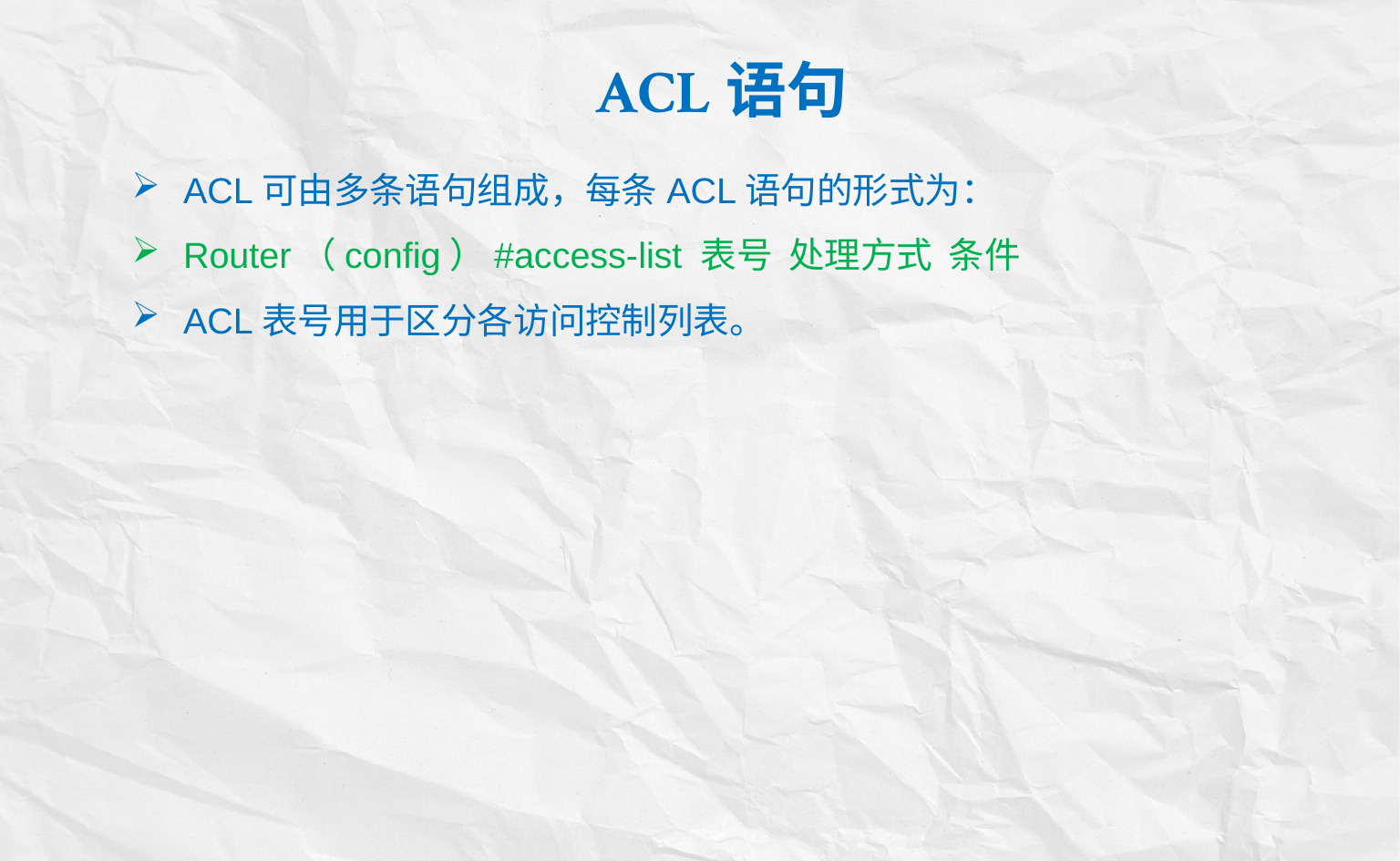

ACL语句
ACL可由多条语句组成，每条ACL语句的形式为：
Router（config）#access-list 表号  处理方式  条件
ACL表号用于区分各访问控制列表。

13